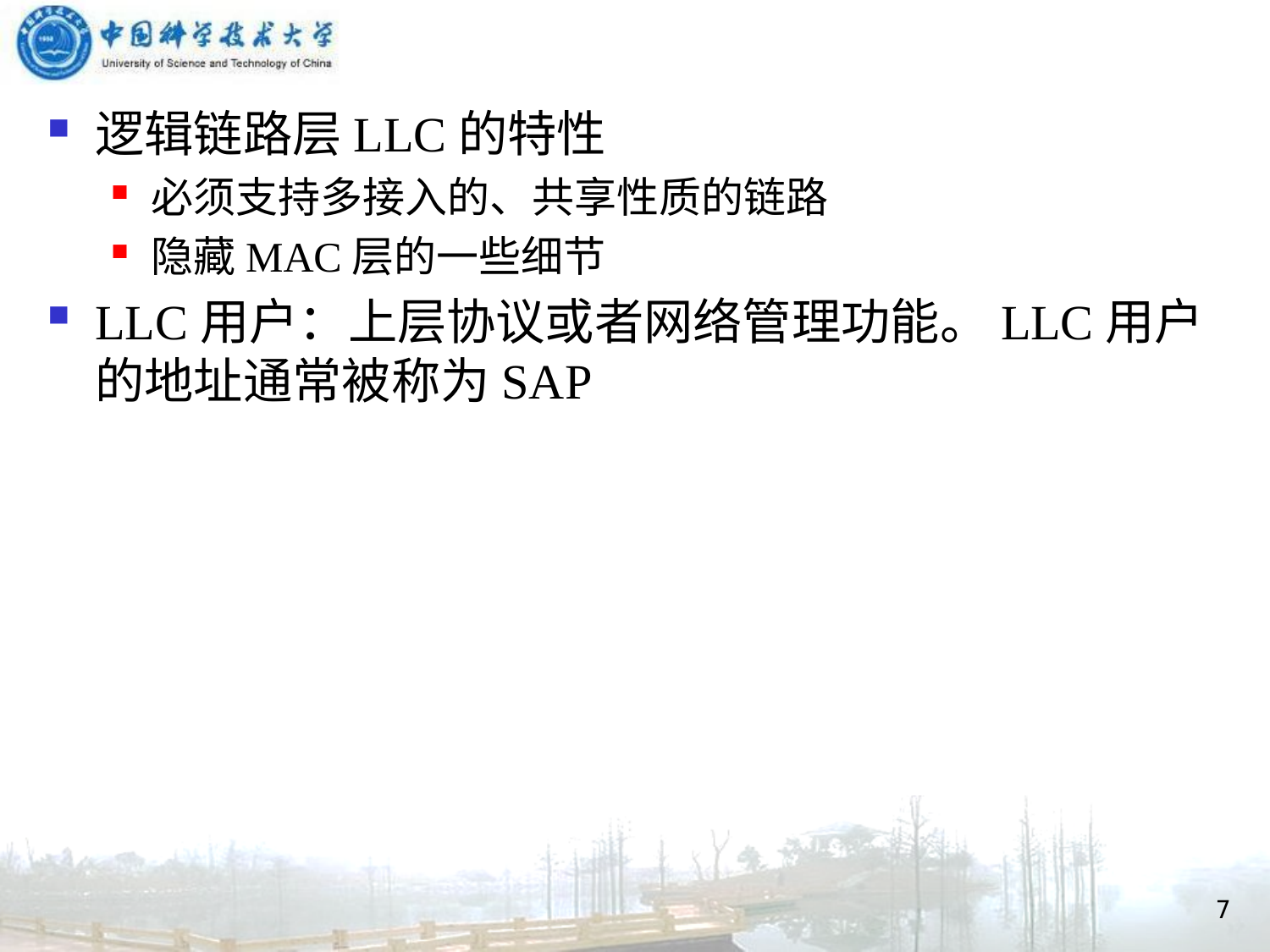

逻辑链路层LLC的特性
必须支持多接入的、共享性质的链路
隐藏MAC层的一些细节
LLC用户：上层协议或者网络管理功能。LLC用户的地址通常被称为SAP
7